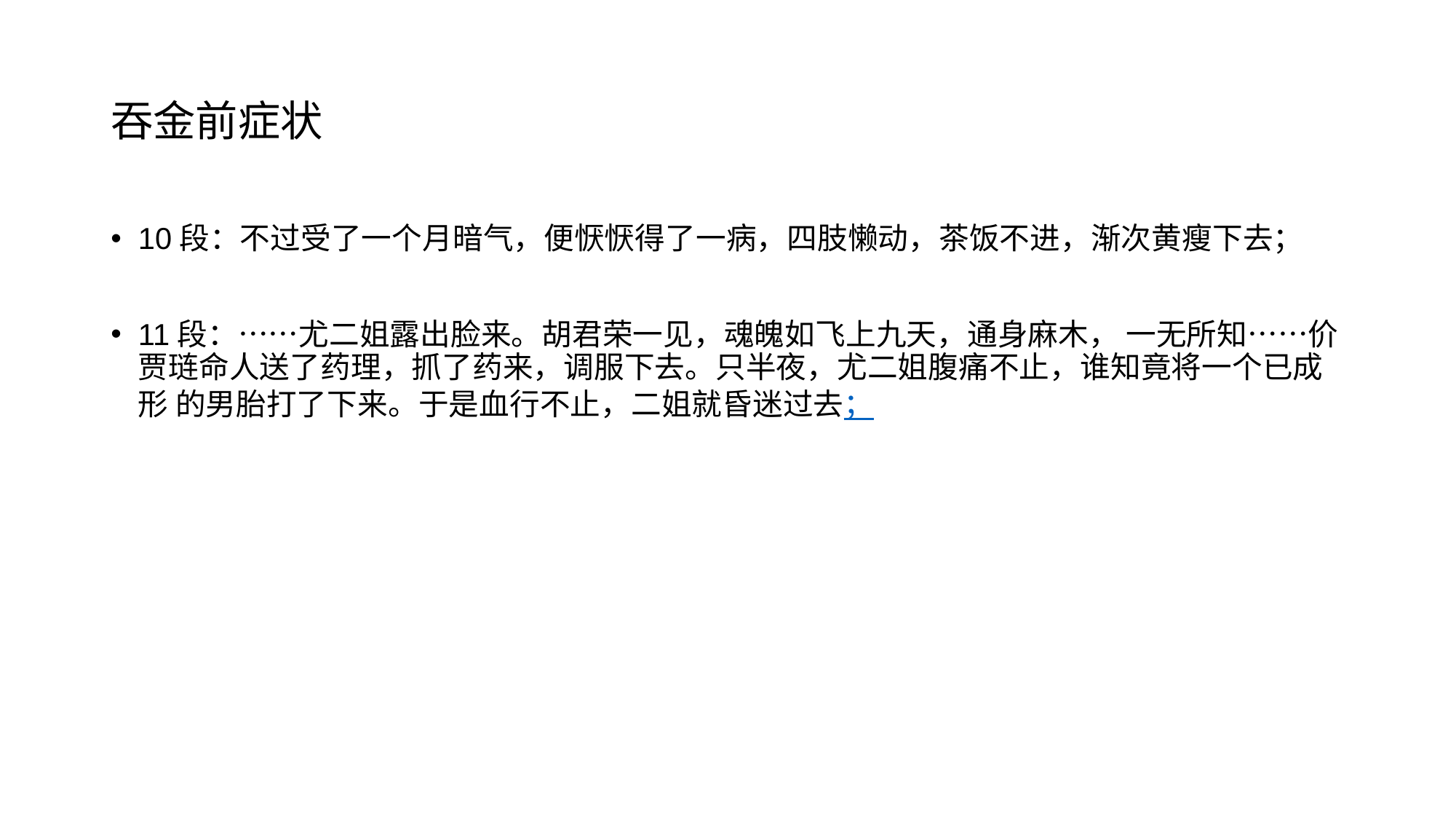

# 吞金前症状
10段：不过受了一个月暗气，便恹恹得了一病，四肢懒动，茶饭不进，渐次黄瘦下去；

11段：……尤二姐露出脸来。胡君荣一见，魂魄如飞上九天，通身麻木， 一无所知……价贾琏命人送了药理，抓了药来，调服下去。只半夜，尤二姐腹痛不止，谁知竟将一个已成形 的男胎打了下来。于是血行不止，二姐就昏迷过去；